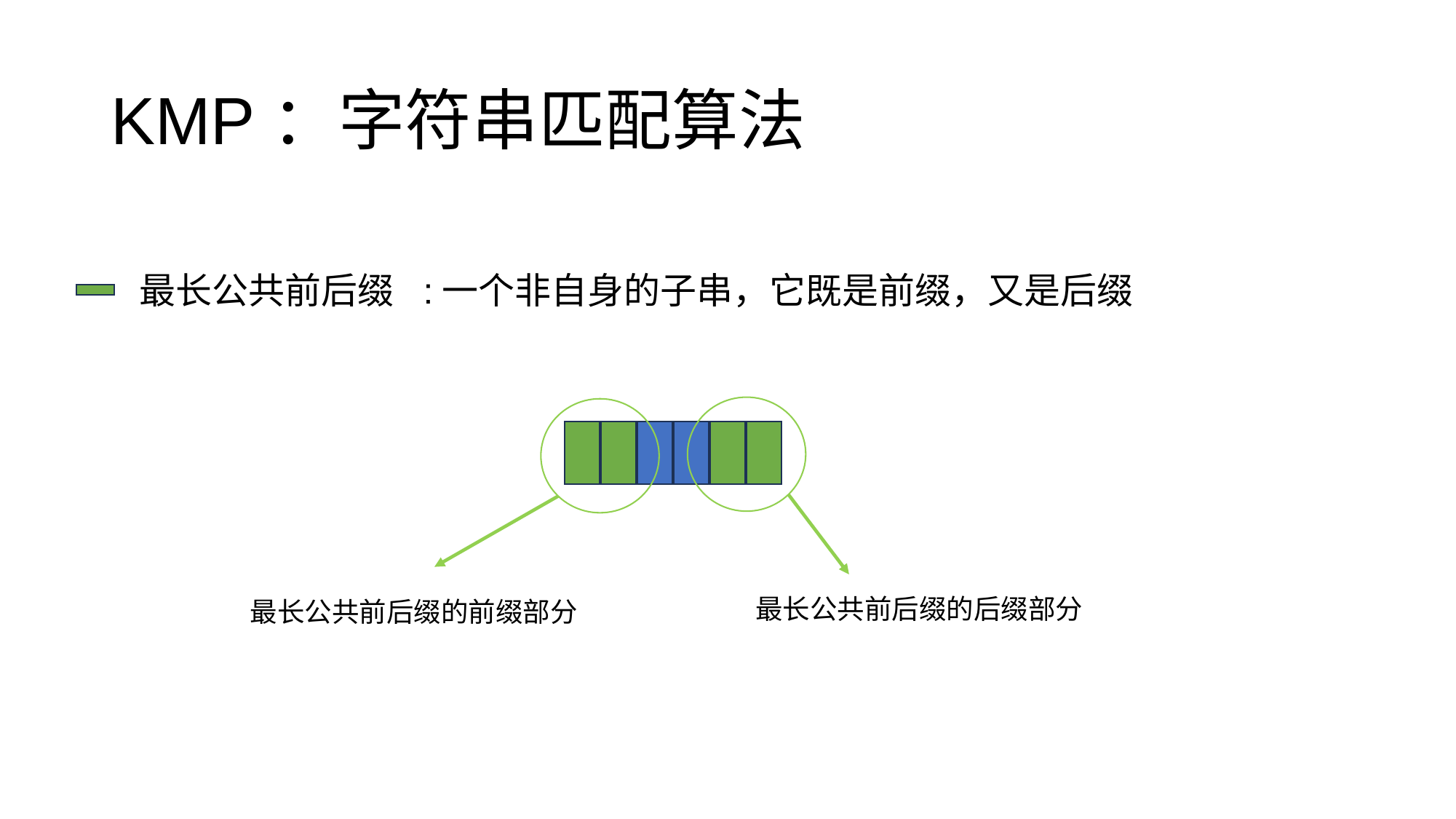

# KMP：字符串匹配算法
:一个非自身的子串，它既是前缀，又是后缀
最长公共前后缀

最长公共前后缀的后缀部分
最长公共前后缀的前缀部分